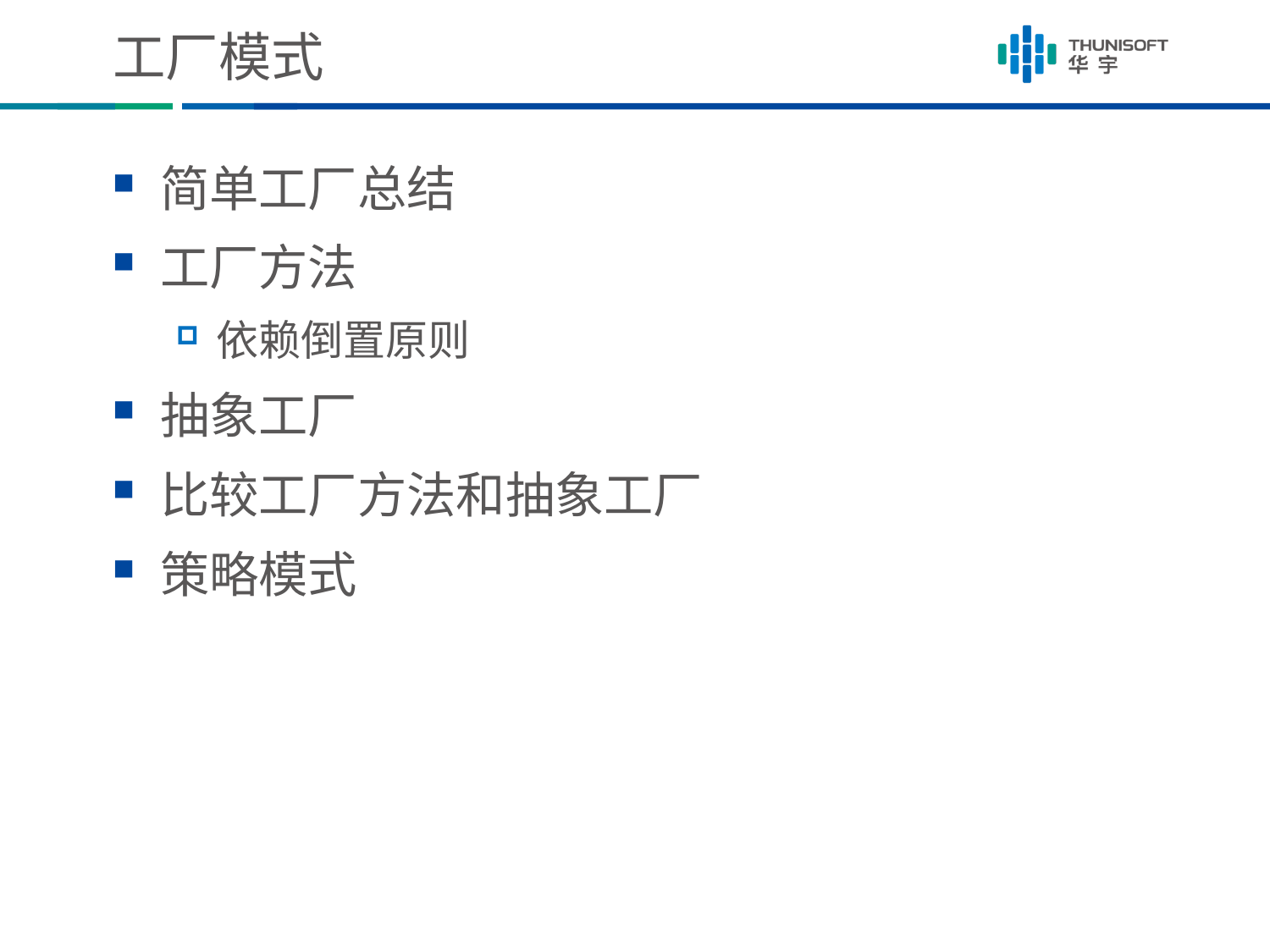

# 工厂模式
简单工厂总结
工厂方法
依赖倒置原则
抽象工厂
比较工厂方法和抽象工厂
策略模式

2